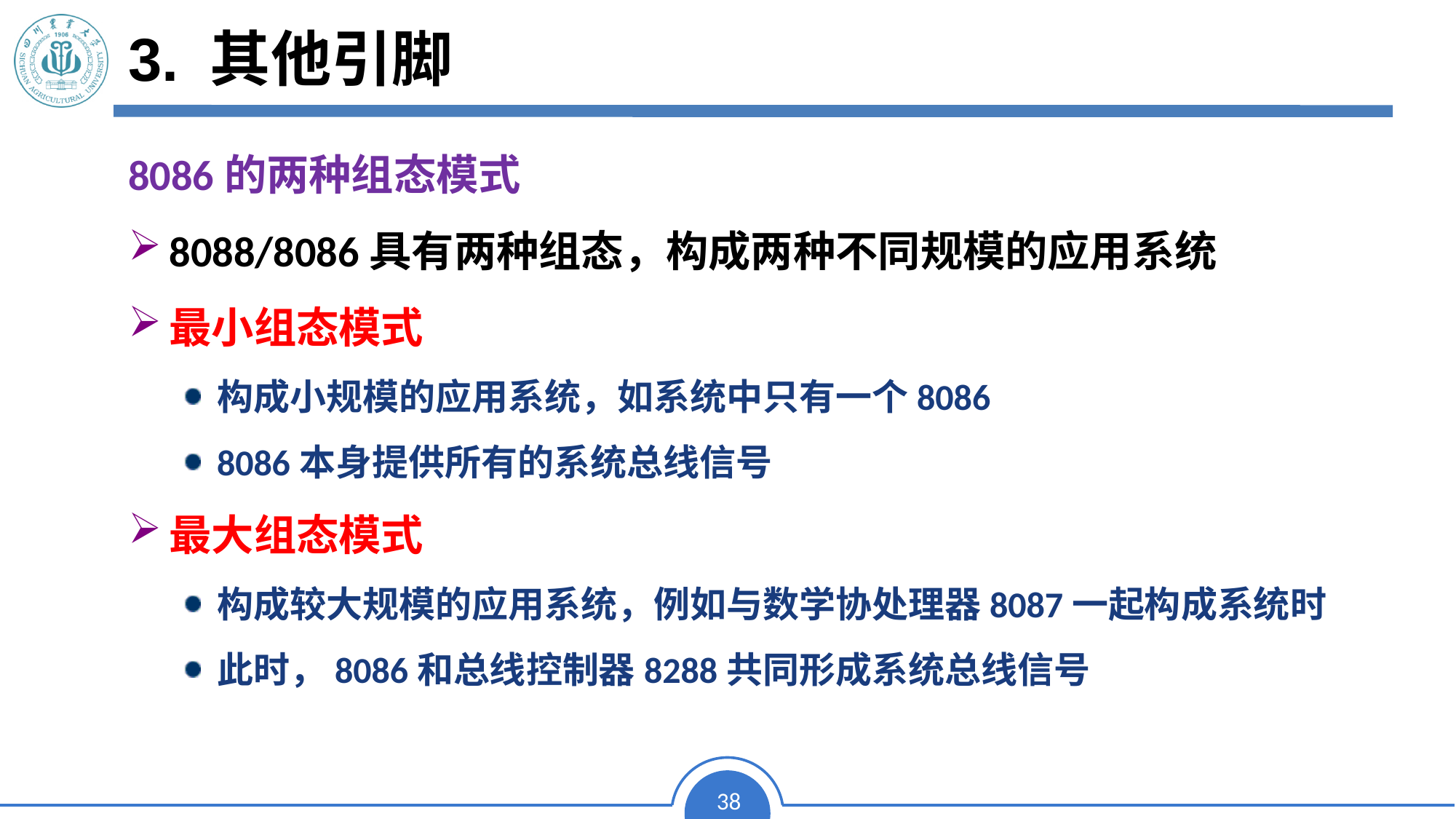

3. 其他引脚
8086的两种组态模式
8088/8086具有两种组态，构成两种不同规模的应用系统
最小组态模式
构成小规模的应用系统，如系统中只有一个8086
8086本身提供所有的系统总线信号
最大组态模式
构成较大规模的应用系统，例如与数学协处理器8087一起构成系统时
此时，8086和总线控制器8288共同形成系统总线信号